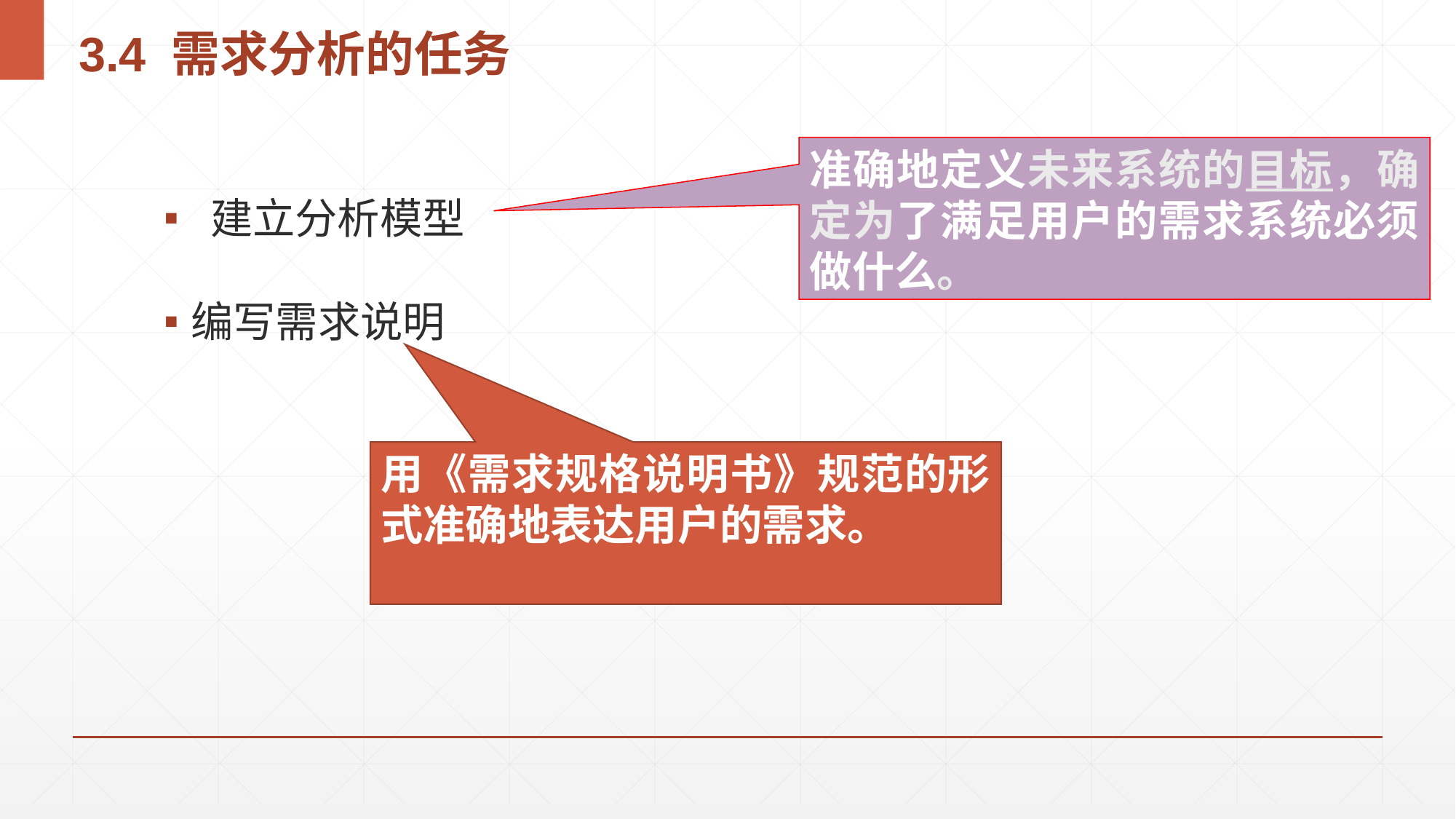

# 3.4 需求分析的任务
准确地定义未来系统的目标，确定为了满足用户的需求系统必须做什么。

 建立分析模型
编写需求说明

用《需求规格说明书》规范的形式准确地表达用户的需求。